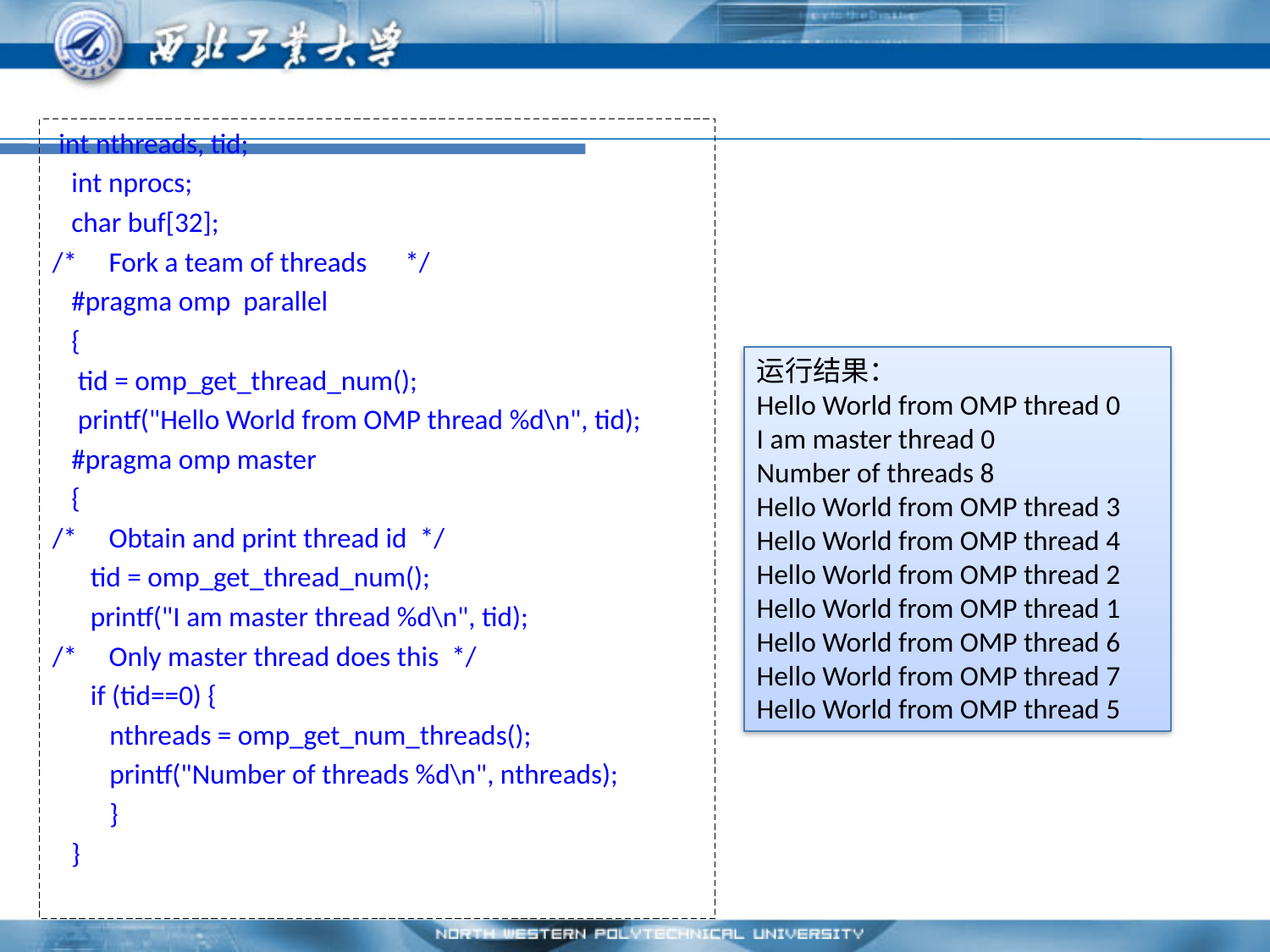

int nthreads, tid;
   int nprocs;
   char buf[32];
/*     Fork a team of threads      */
   #pragma omp  parallel
   {
    tid = omp_get_thread_num();
    printf("Hello World from OMP thread %d\n", tid);
   #pragma omp master
   {
/*     Obtain and print thread id  */
      tid = omp_get_thread_num();
      printf("I am master thread %d\n", tid);
/*     Only master thread does this  */
      if (tid==0) {
         nthreads = omp_get_num_threads();
         printf("Number of threads %d\n", nthreads);
         }
   }
运行结果：
Hello World from OMP thread 0
I am master thread 0
Number of threads 8
Hello World from OMP thread 3
Hello World from OMP thread 4
Hello World from OMP thread 2
Hello World from OMP thread 1
Hello World from OMP thread 6
Hello World from OMP thread 7
Hello World from OMP thread 5